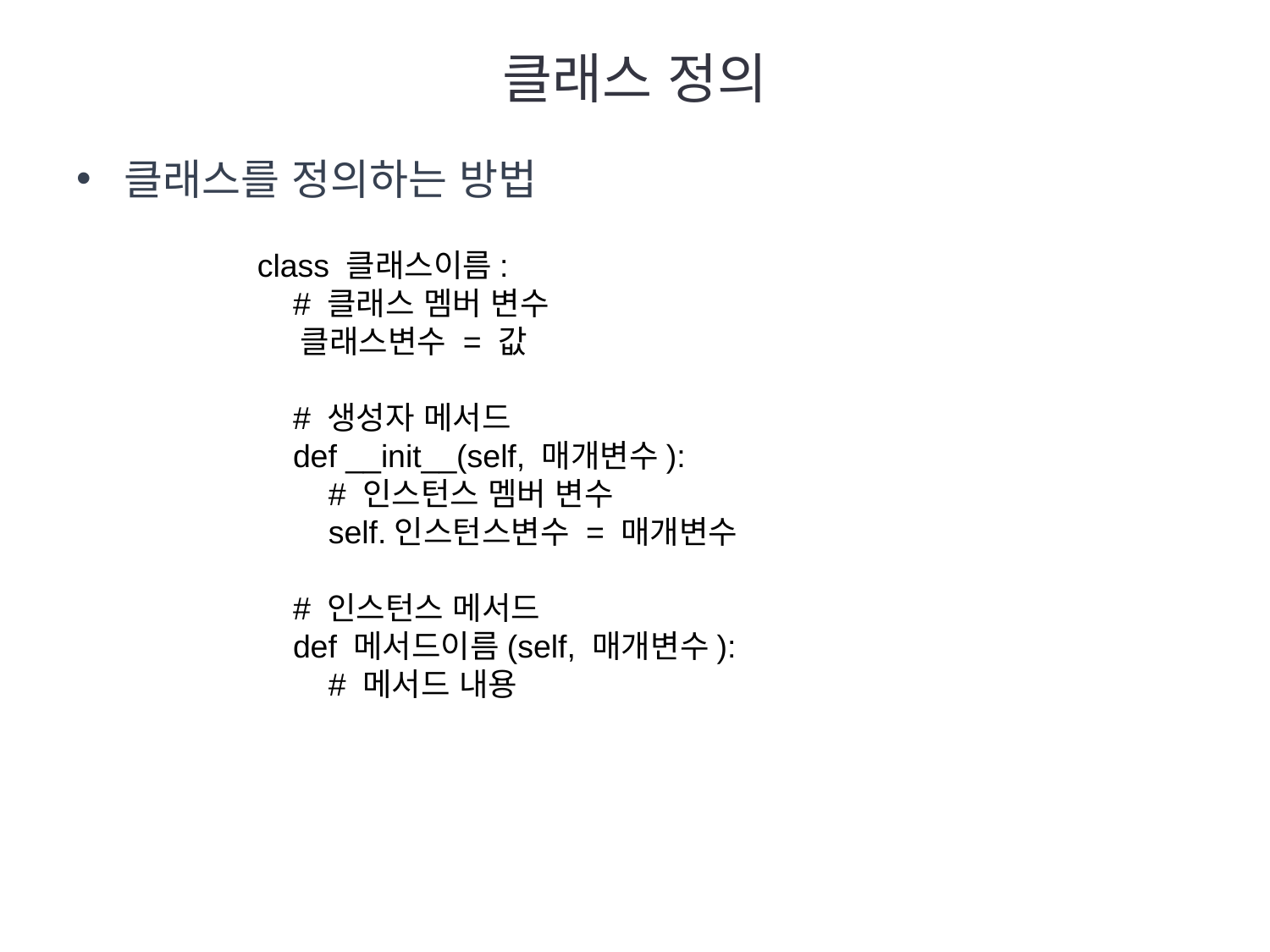

# 클래스 정의
클래스를 정의하는 방법
class 클래스이름:
    # 클래스 멤버 변수
    클래스변수 = 값

    # 생성자 메서드
    def __init__(self, 매개변수):
        # 인스턴스 멤버 변수
        self.인스턴스변수 = 매개변수

    # 인스턴스 메서드
    def 메서드이름(self, 매개변수):
        # 메서드 내용